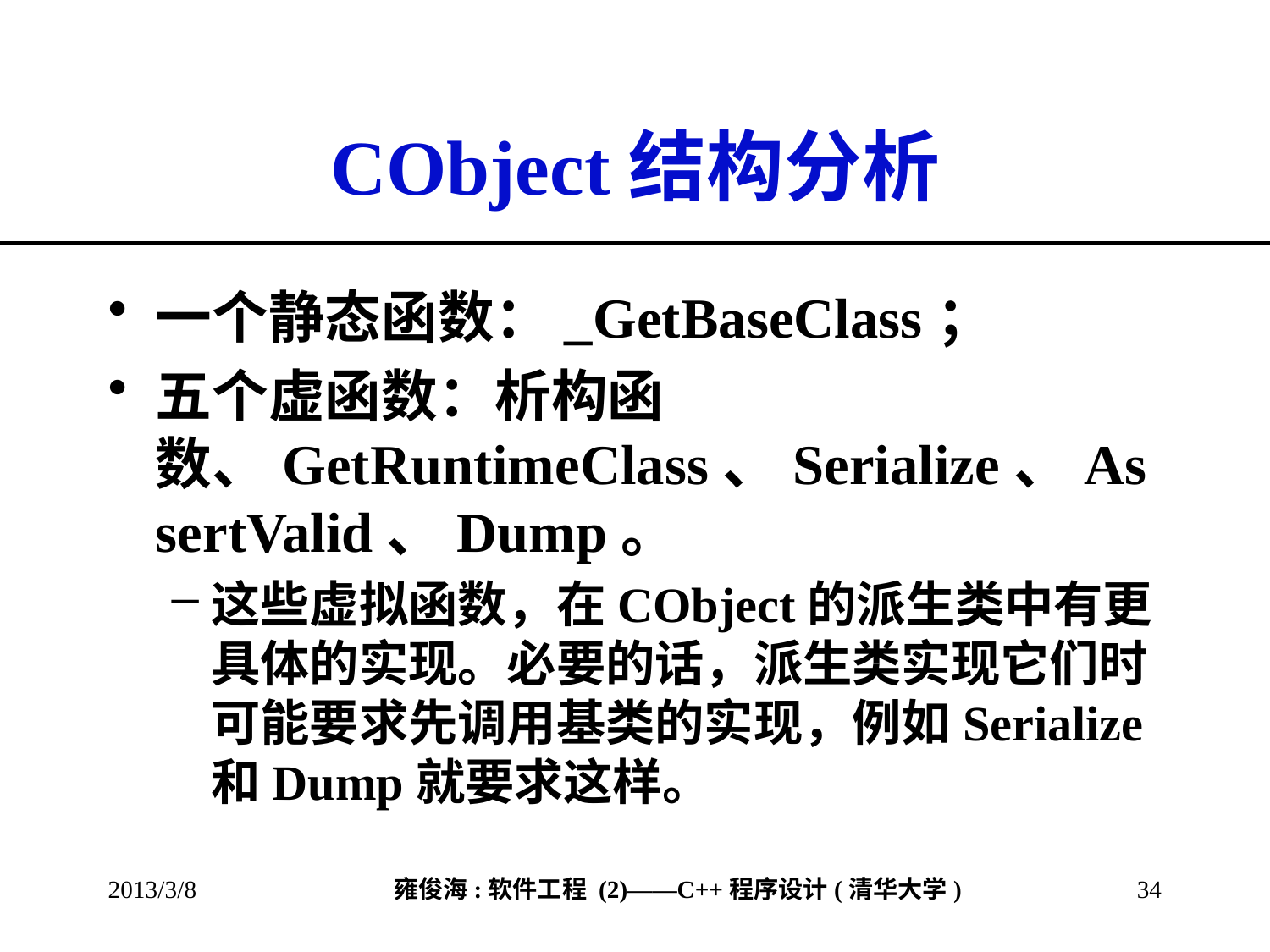

# CObject结构分析
一个静态函数：_GetBaseClass；
五个虚函数：析构函数、GetRuntimeClass、Serialize、AssertValid、Dump。
这些虚拟函数，在CObject的派生类中有更具体的实现。必要的话，派生类实现它们时可能要求先调用基类的实现，例如Serialize和Dump就要求这样。
2013/3/8
34